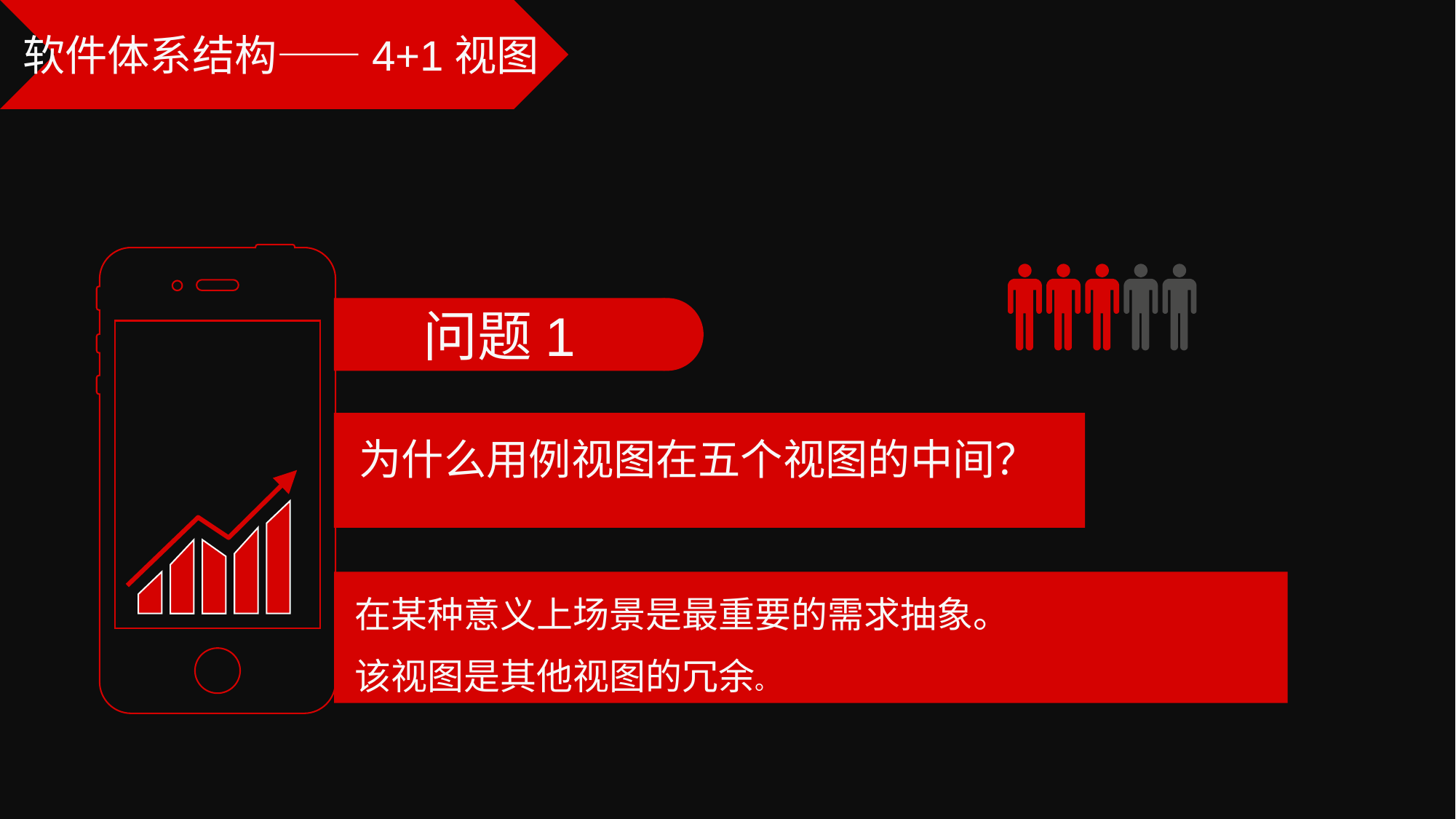

软件体系结构——4+1视图

问题1

为什么用例视图在五个视图的中间？

在某种意义上场景是最重要的需求抽象。
该视图是其他视图的冗余。